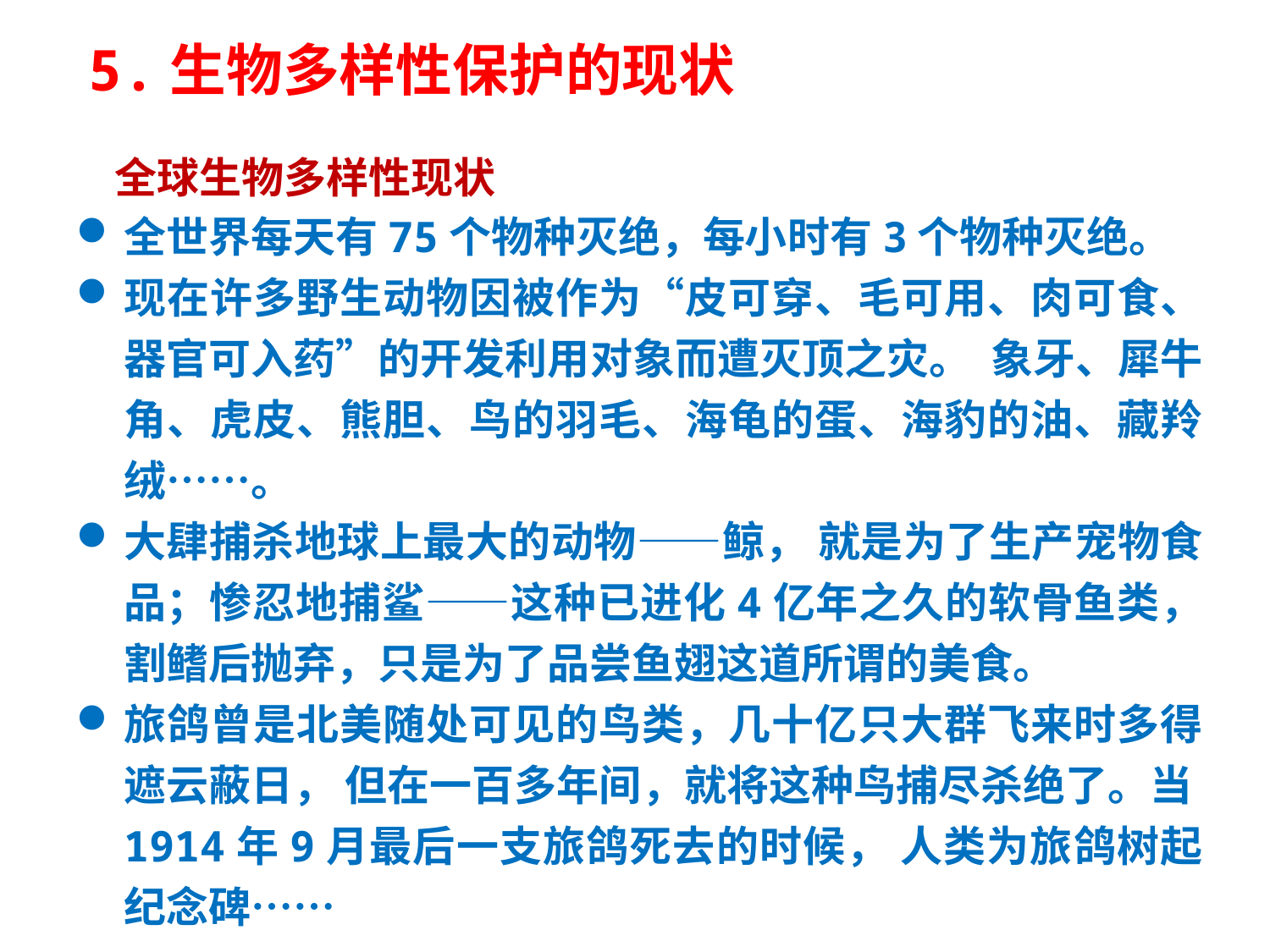

5.生物多样性保护的现状
全球生物多样性现状
全世界每天有75个物种灭绝，每小时有3个物种灭绝。
现在许多野生动物因被作为“皮可穿、毛可用、肉可食、器官可入药”的开发利用对象而遭灭顶之灾。  象牙、犀牛角、虎皮、熊胆、鸟的羽毛、海龟的蛋、海豹的油、藏羚绒……。
大肆捕杀地球上最大的动物——鲸， 就是为了生产宠物食品；惨忍地捕鲨——这种已进化4亿年之久的软骨鱼类，割鳍后抛弃，只是为了品尝鱼翅这道所谓的美食。
旅鸽曾是北美随处可见的鸟类，几十亿只大群飞来时多得遮云蔽日， 但在一百多年间，就将这种鸟捕尽杀绝了。当1914年9月最后一支旅鸽死去的时候， 人类为旅鸽树起纪念碑……